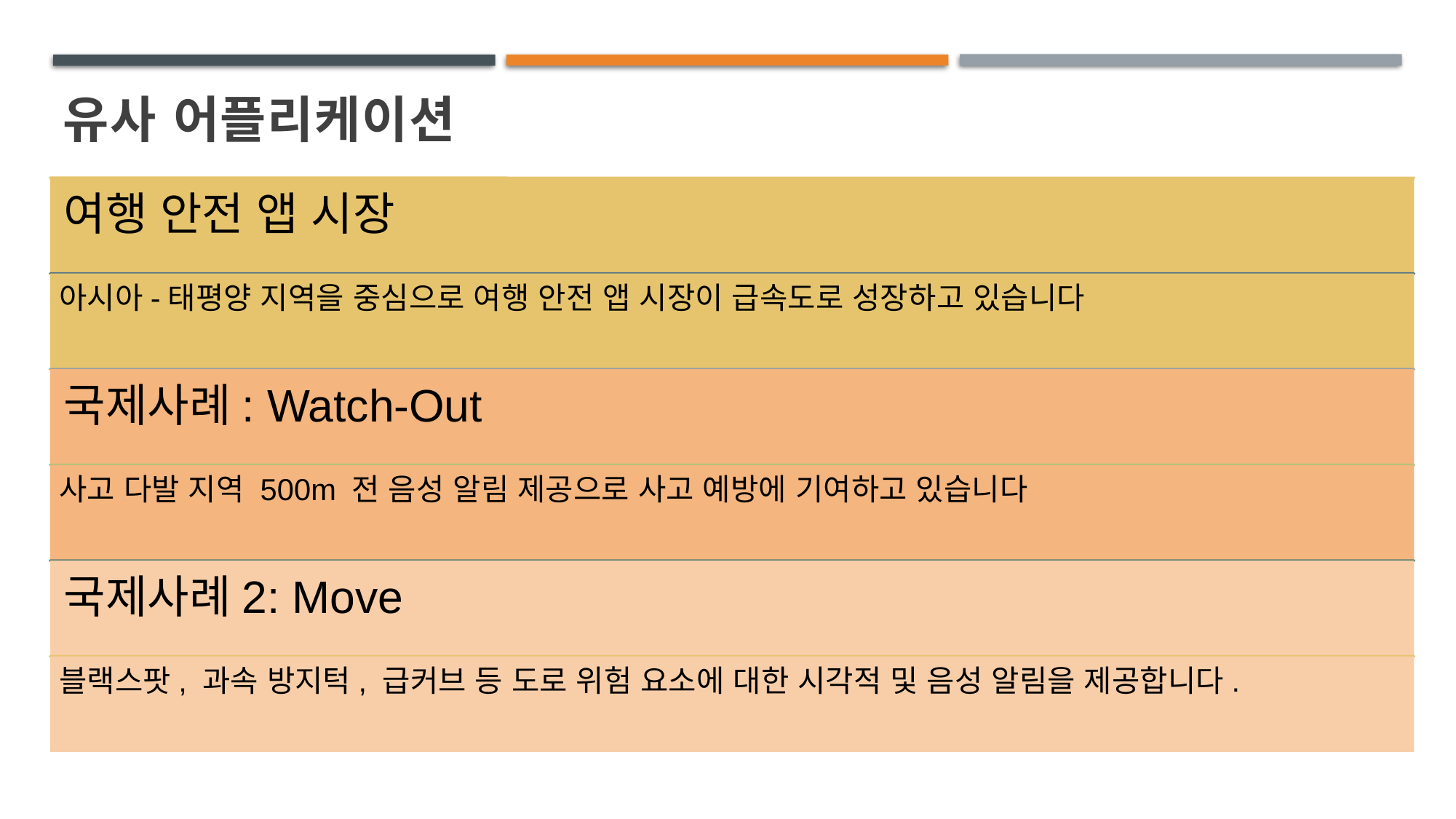

# 유사 어플리케이션
여행 안전 앱 시장
아시아-태평양 지역을 중심으로 여행 안전 앱 시장이 급속도로 성장하고 있습니다
국제사례: Watch-Out
사고 다발 지역 500m 전 음성 알림 제공으로 사고 예방에 기여하고 있습니다
국제사례2: Move
블랙스팟, 과속 방지턱, 급커브 등 도로 위험 요소에 대한 시각적 및 음성 알림을 제공합니다.